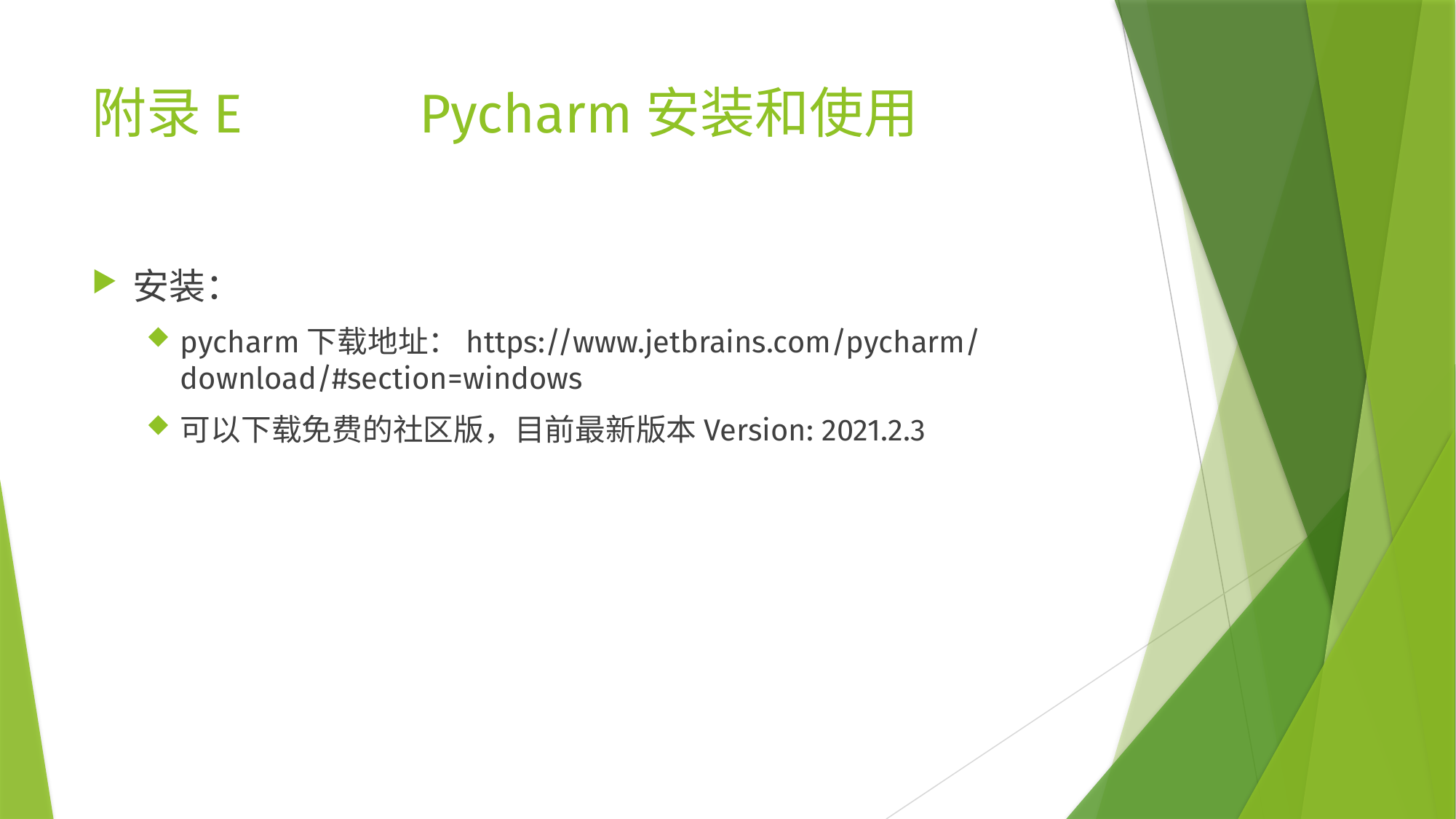

# 附录E		Pycharm安装和使用
安装：
pycharm下载地址：https://www.jetbrains.com/pycharm/download/#section=windows
可以下载免费的社区版，目前最新版本Version: 2021.2.3